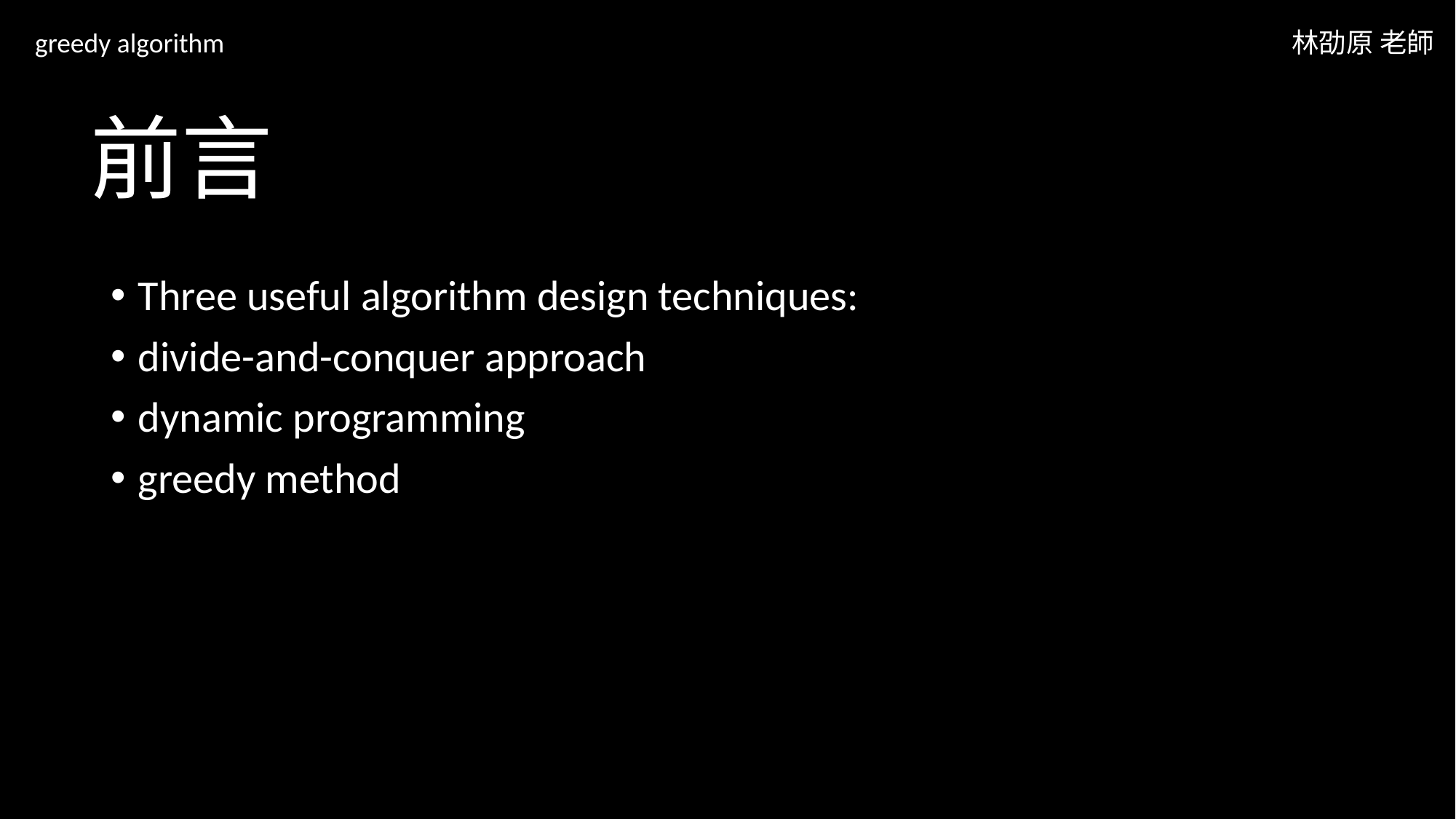

greedy algorithm
林劭原 老師
# 前言
Three useful algorithm design techniques:
divide-and-conquer approach
dynamic programming
greedy method